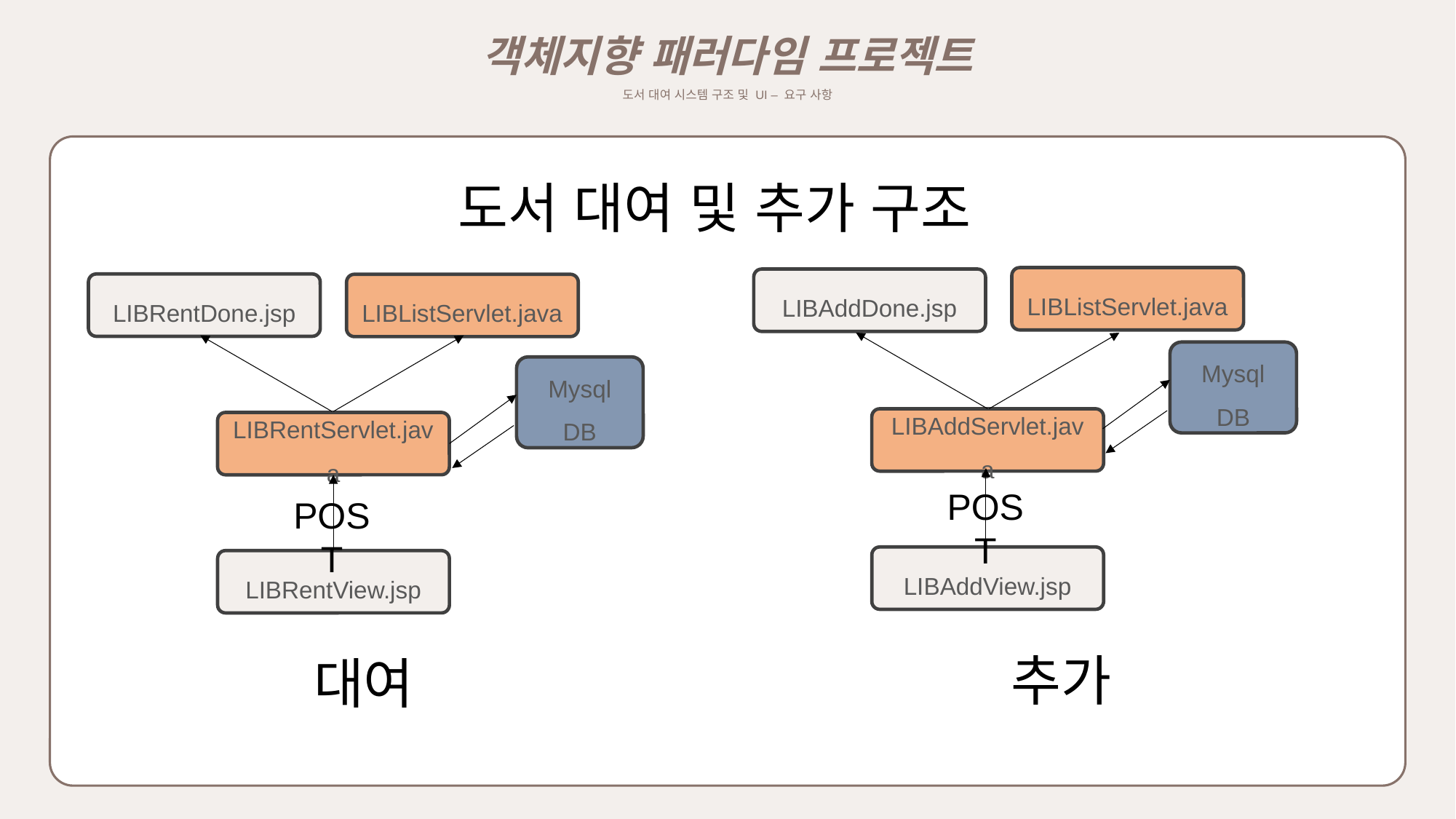

객체지향 패러다임 프로젝트
도서 대여 시스템 구조 및 UI – 요구 사항
s
도서 대여 및 추가 구조
LIBListServlet.java
LIBAddDone.jsp
LIBRentDone.jsp
LIBListServlet.java
Mysql DB
Mysql DB
LIBAddServlet.java
LIBRentServlet.java
POST
POST
LIBAddView.jsp
LIBRentView.jsp
추가
대여